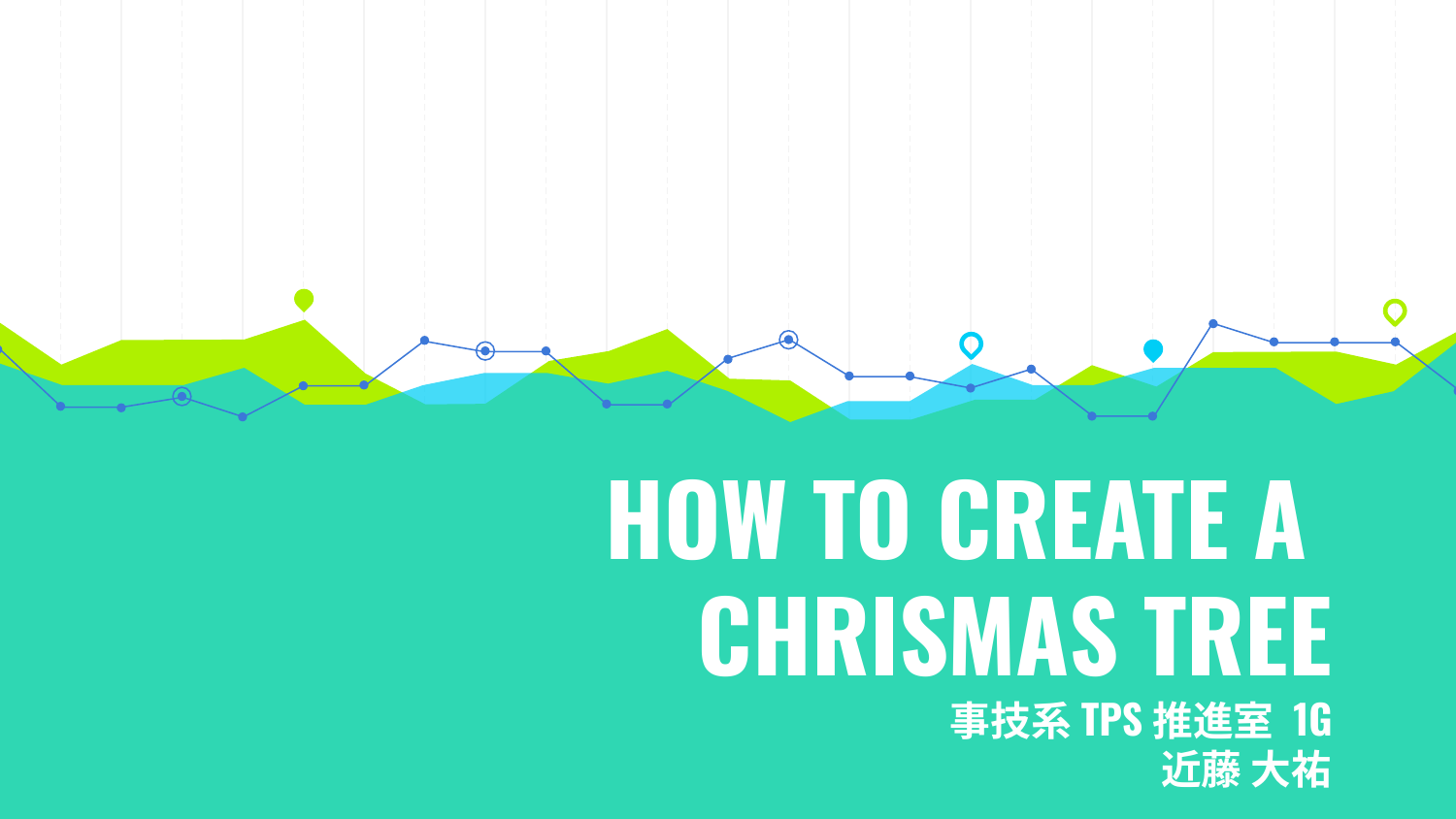

# HOW TO CREATE A  CHRISMAS TREE 事技系TPS推進室 1G 近藤 大祐